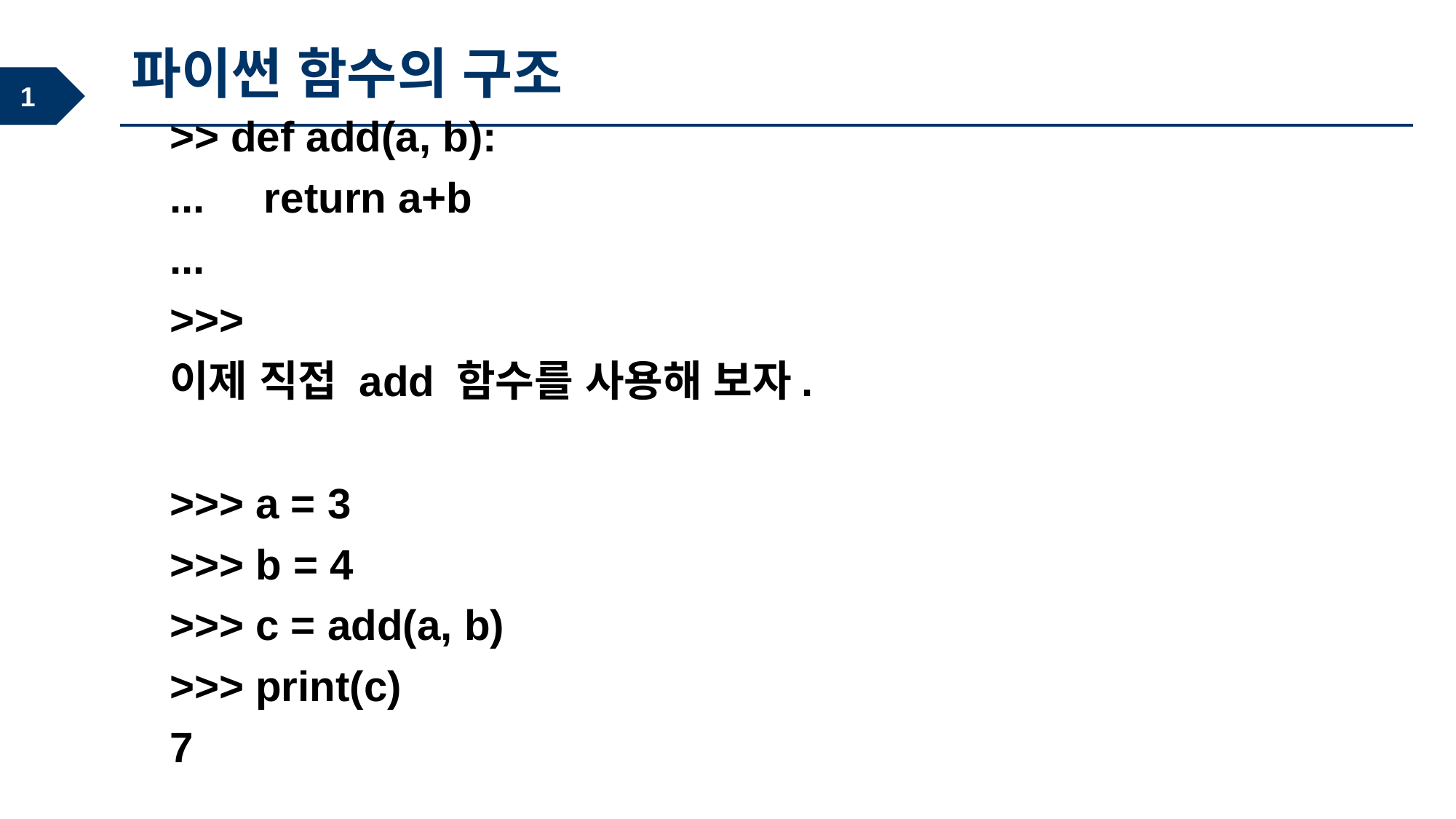

파이썬 함수의 구조
>> def add(a, b):
...     return a+b
...
>>>
이제 직접 add 함수를 사용해 보자.

>>> a = 3
>>> b = 4
>>> c = add(a, b)
>>> print(c)
7